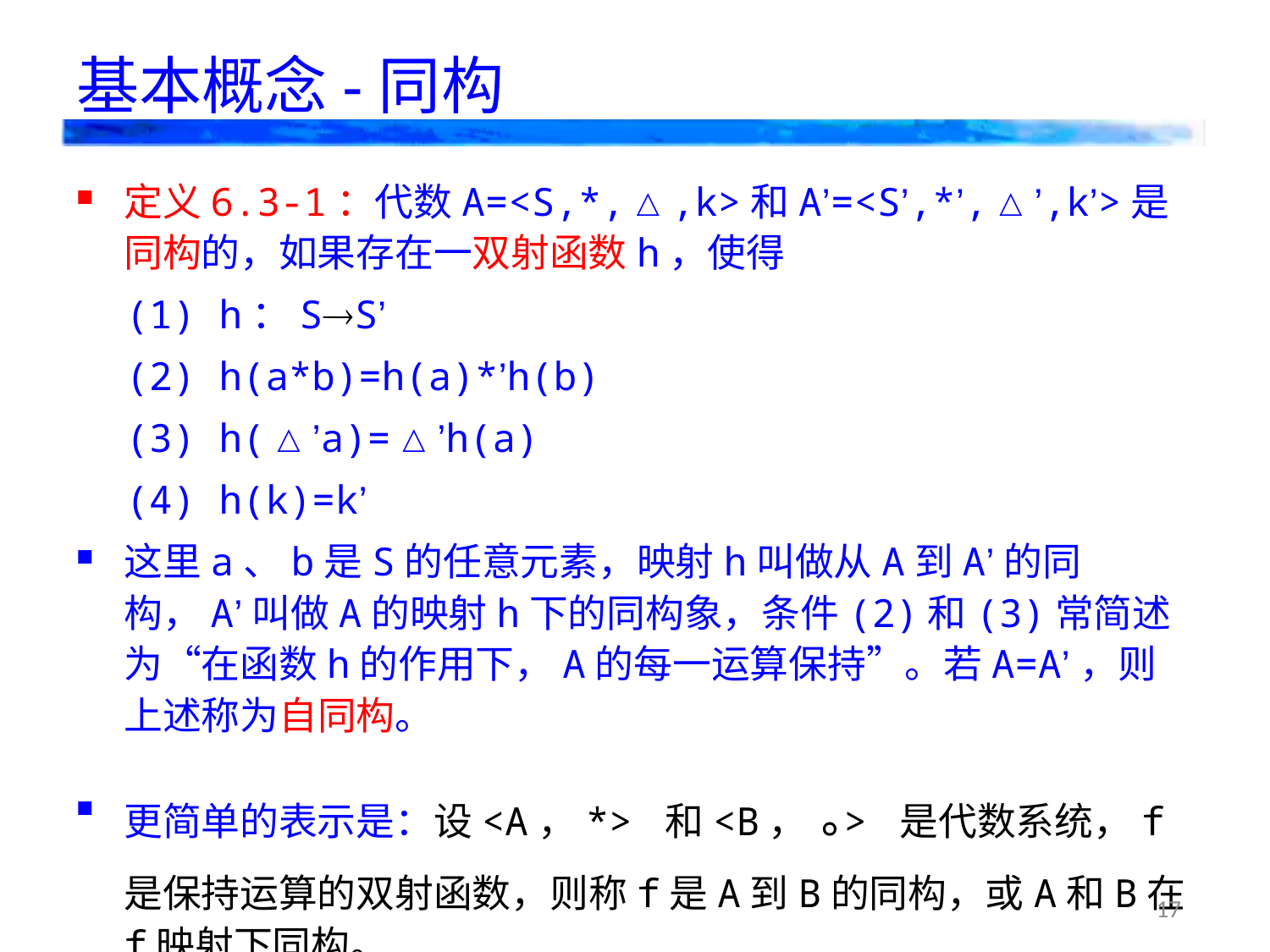

# 基本概念-同构
定义6.3-1：代数A=<S,*,△,k>和A’=<S’,*’,△’,k’>是同构的，如果存在一双射函数h，使得
(1) h：S→S’
(2) h(a*b)=h(a)*’h(b)
(3) h(△’a)=△’h(a)
(4) h(k)=k’
这里a、b是S的任意元素，映射h叫做从A到A’的同构，A’叫做A的映射h下的同构象，条件(2)和(3)常简述为“在函数h的作用下，A的每一运算保持”。若A=A’，则上述称为自同构。
更简单的表示是：设<A，*> 和<B，°> 是代数系统，f是保持运算的双射函数，则称f是A到B的同构，或A和B在f映射下同构。
17